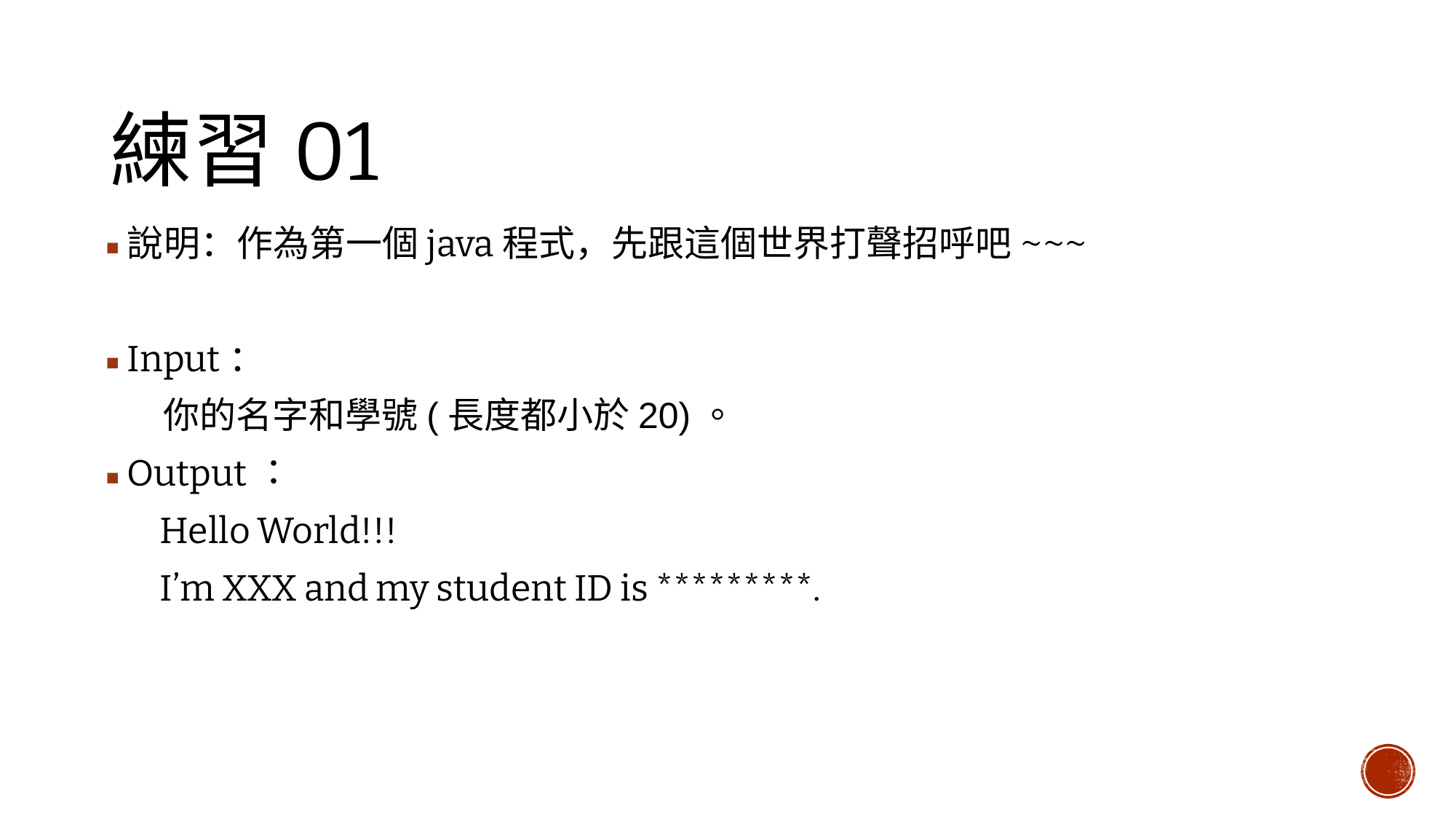

# 練習01
說明：作為第一個java程式，先跟這個世界打聲招呼吧~~~

Input：
      你的名字和學號(長度都小於20)。
Output：
Hello World!!!
I’m XXX and my student ID is *********.